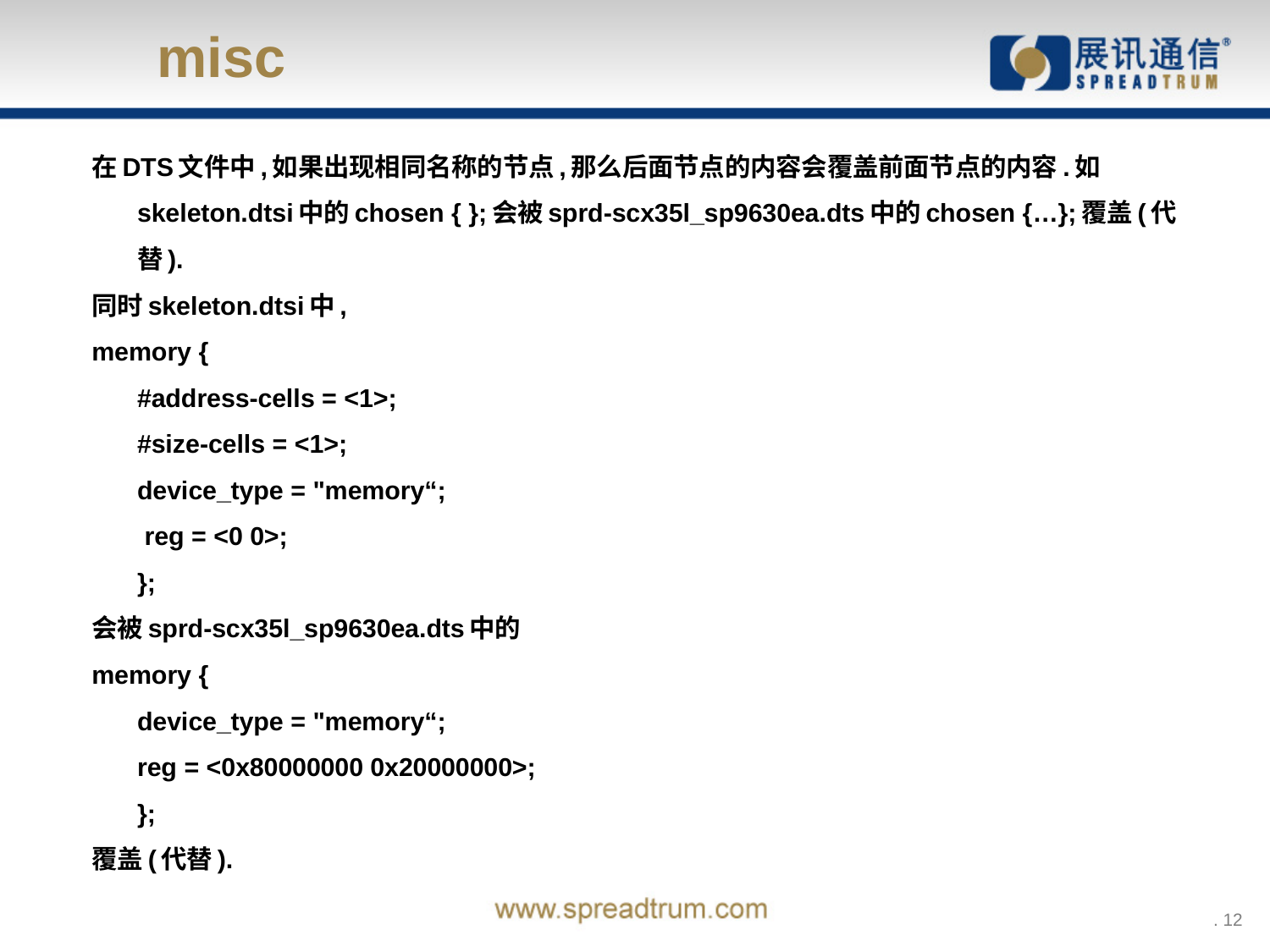

misc
在DTS文件中,如果出现相同名称的节点,那么后面节点的内容会覆盖前面节点的内容.如skeleton.dtsi中的chosen { };会被sprd-scx35l_sp9630ea.dts中的chosen {…};覆盖(代替).
同时skeleton.dtsi中,
memory {
				#address-cells = <1>;
				#size-cells = <1>;
				device_type = "memory“;
				 reg = <0 0>;
			};
会被sprd-scx35l_sp9630ea.dts中的
memory {
			device_type = "memory“;
			reg = <0x80000000 0x20000000>;
			};
覆盖(代替).
  . 12